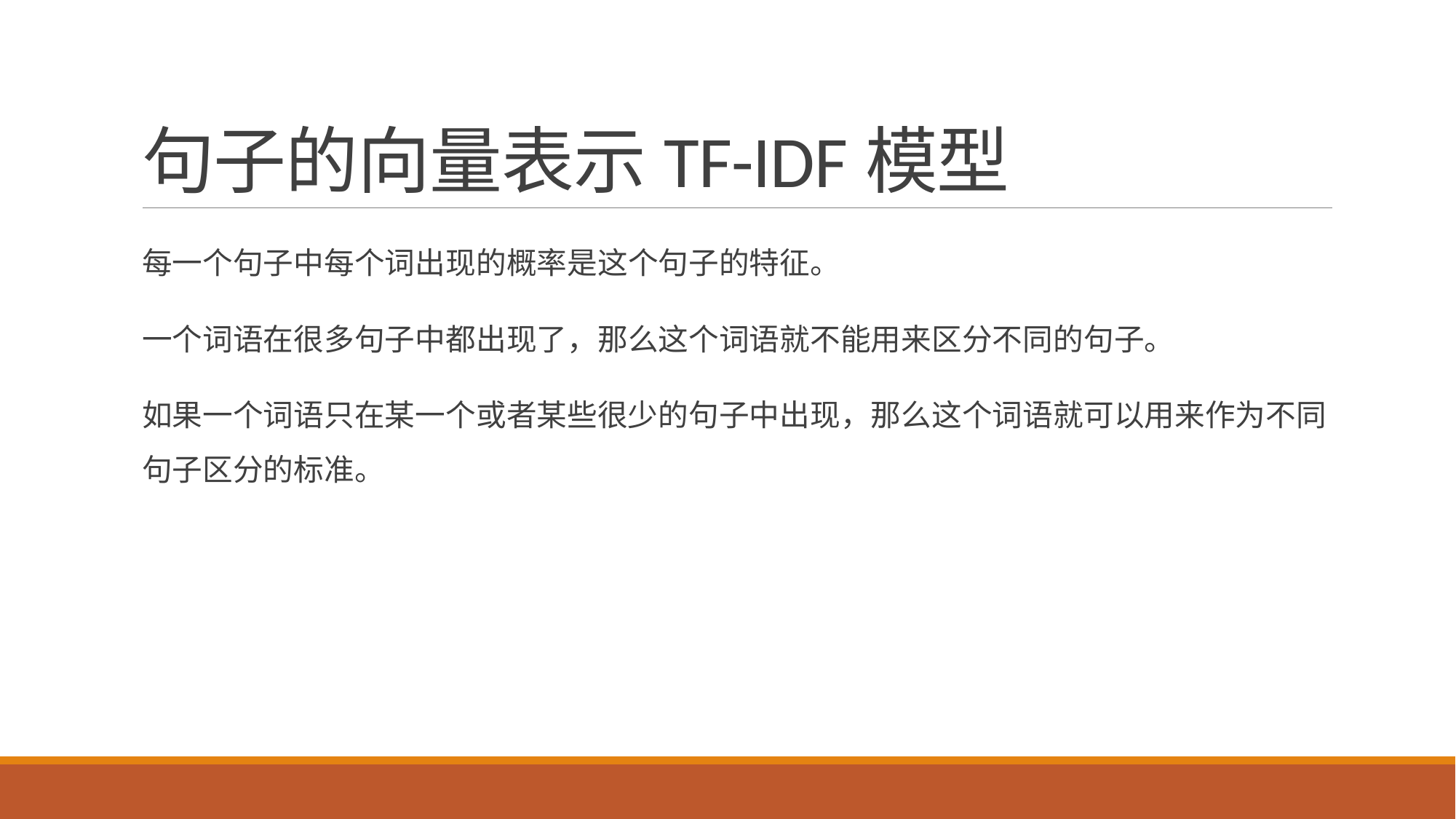

# 句子的向量表示TF-IDF模型
每一个句子中每个词出现的概率是这个句子的特征。
一个词语在很多句子中都出现了，那么这个词语就不能用来区分不同的句子。
如果一个词语只在某一个或者某些很少的句子中出现，那么这个词语就可以用来作为不同句子区分的标准。